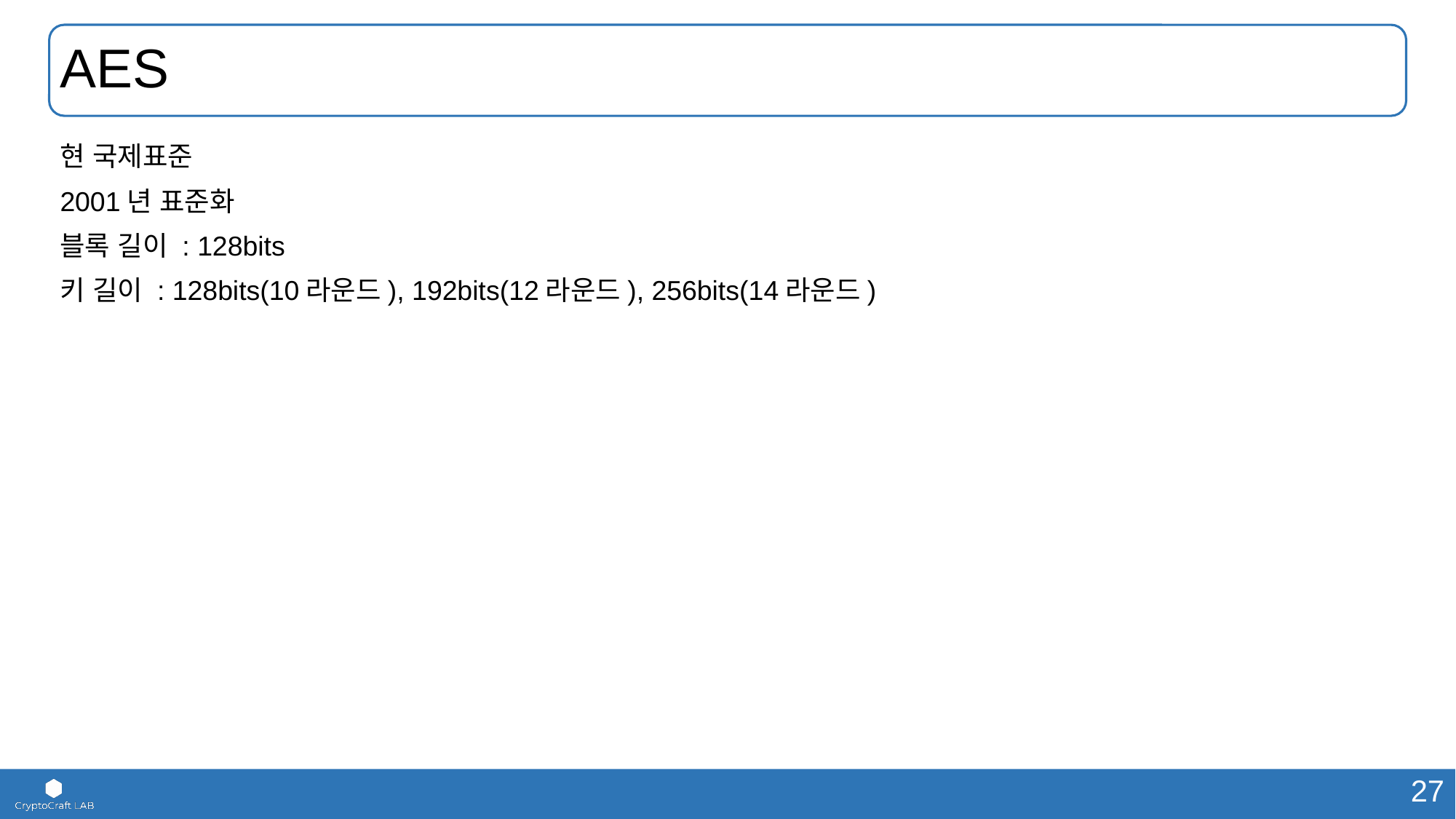

# AES
현 국제표준
2001년 표준화
블록 길이 : 128bits
키 길이 : 128bits(10라운드), 192bits(12라운드), 256bits(14라운드)